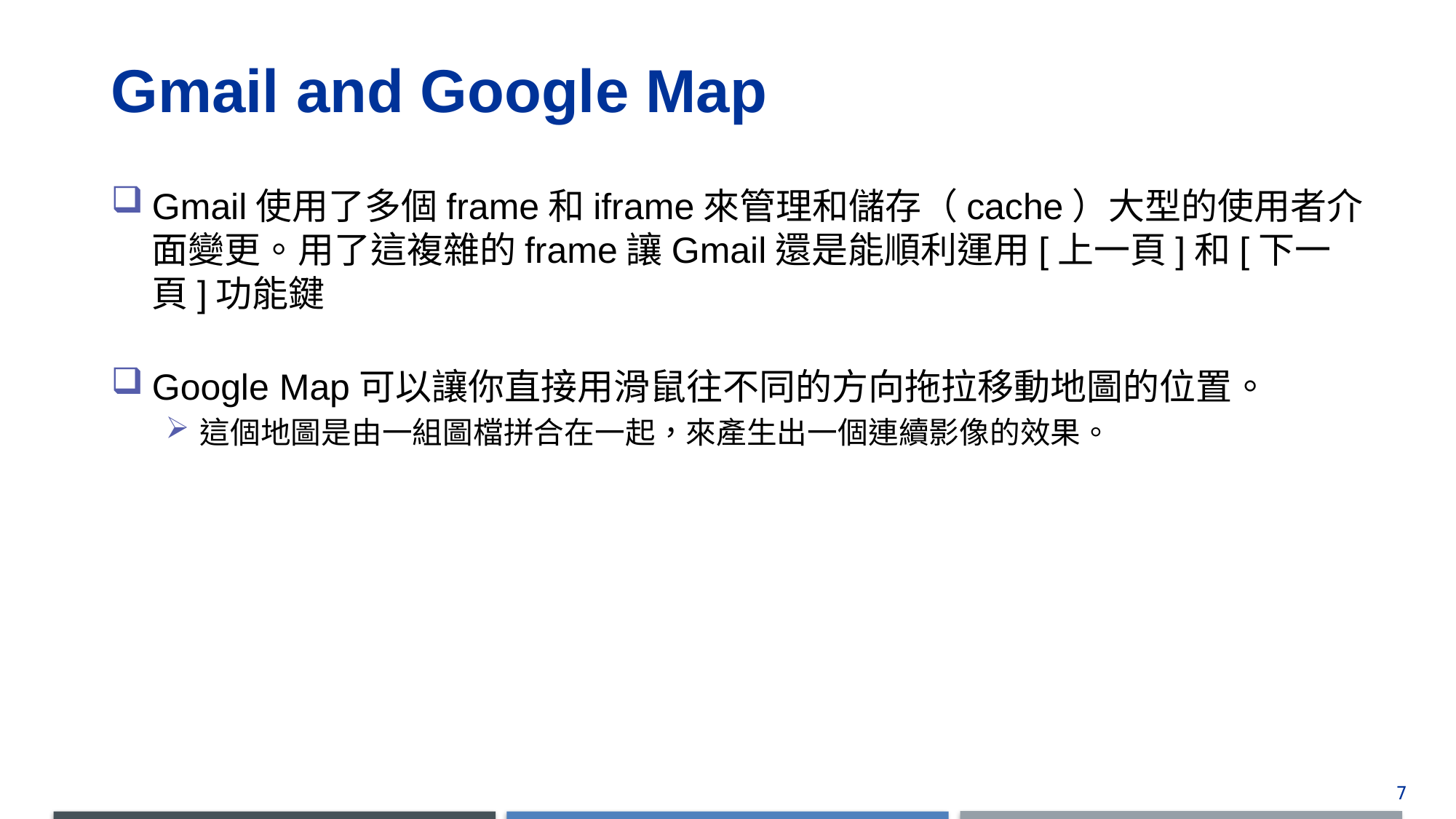

# Gmail and Google Map
Gmail使用了多個frame和iframe來管理和儲存（cache）大型的使用者介面變更。用了這複雜的frame讓Gmail還是能順利運用[上一頁]和[下一頁]功能鍵

Google Map可以讓你直接用滑鼠往不同的方向拖拉移動地圖的位置。
這個地圖是由一組圖檔拼合在一起，來產生出一個連續影像的效果。